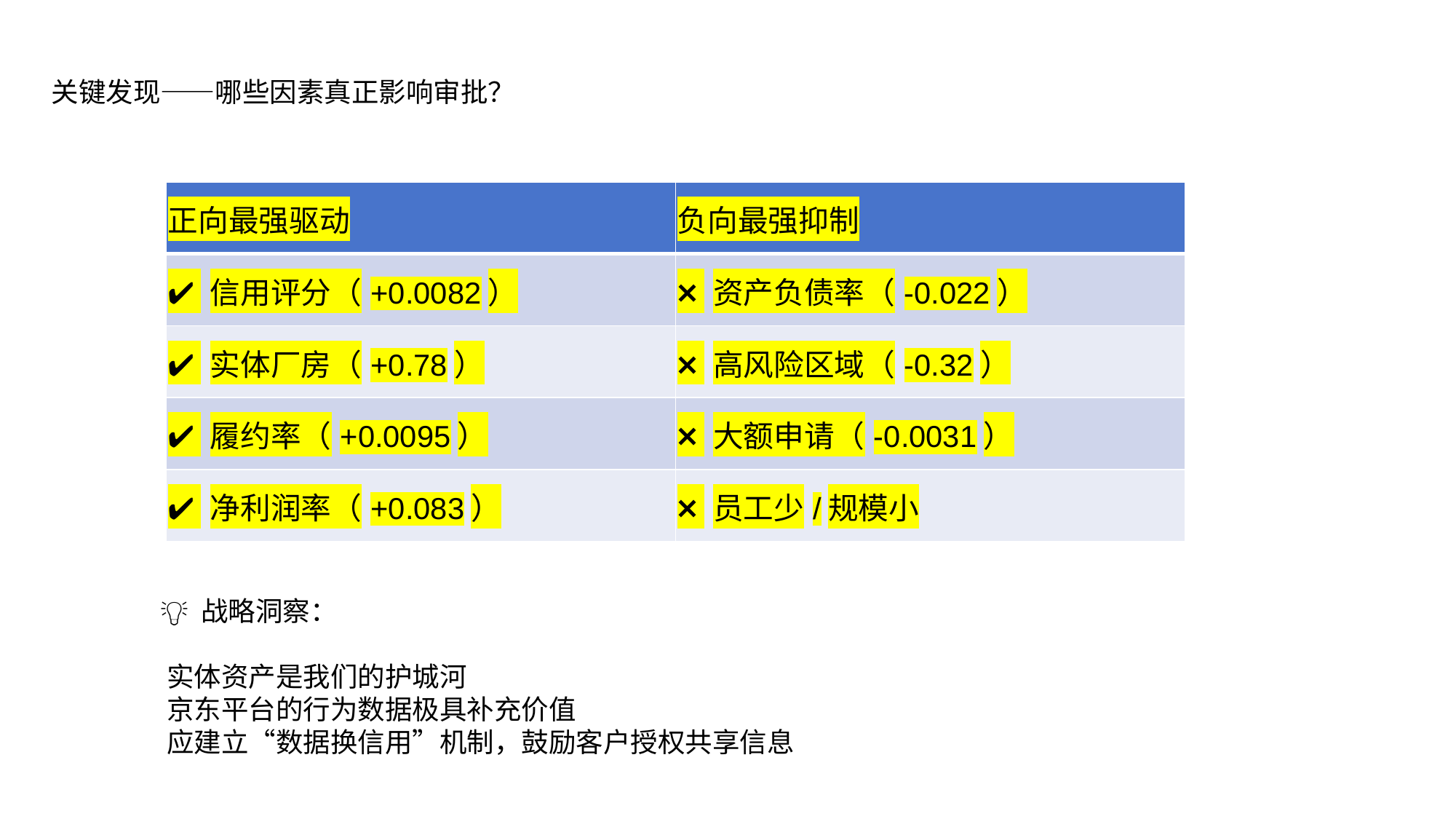

关键发现——哪些因素真正影响审批？
| 正向最强驱动 | 负向最强抑制 |
| --- | --- |
| ✔️ 信用评分（+0.0082） | ❌ 资产负债率（-0.022） |
| ✔️ 实体厂房（+0.78） | ❌ 高风险区域（-0.32） |
| ✔️ 履约率（+0.0095） | ❌ 大额申请（-0.0031） |
| ✔️ 净利润率（+0.083） | ❌ 员工少/规模小 |
    💡 战略洞察：

    实体资产是我们的护城河
    京东平台的行为数据极具补充价值
    应建立“数据换信用”机制，鼓励客户授权共享信息